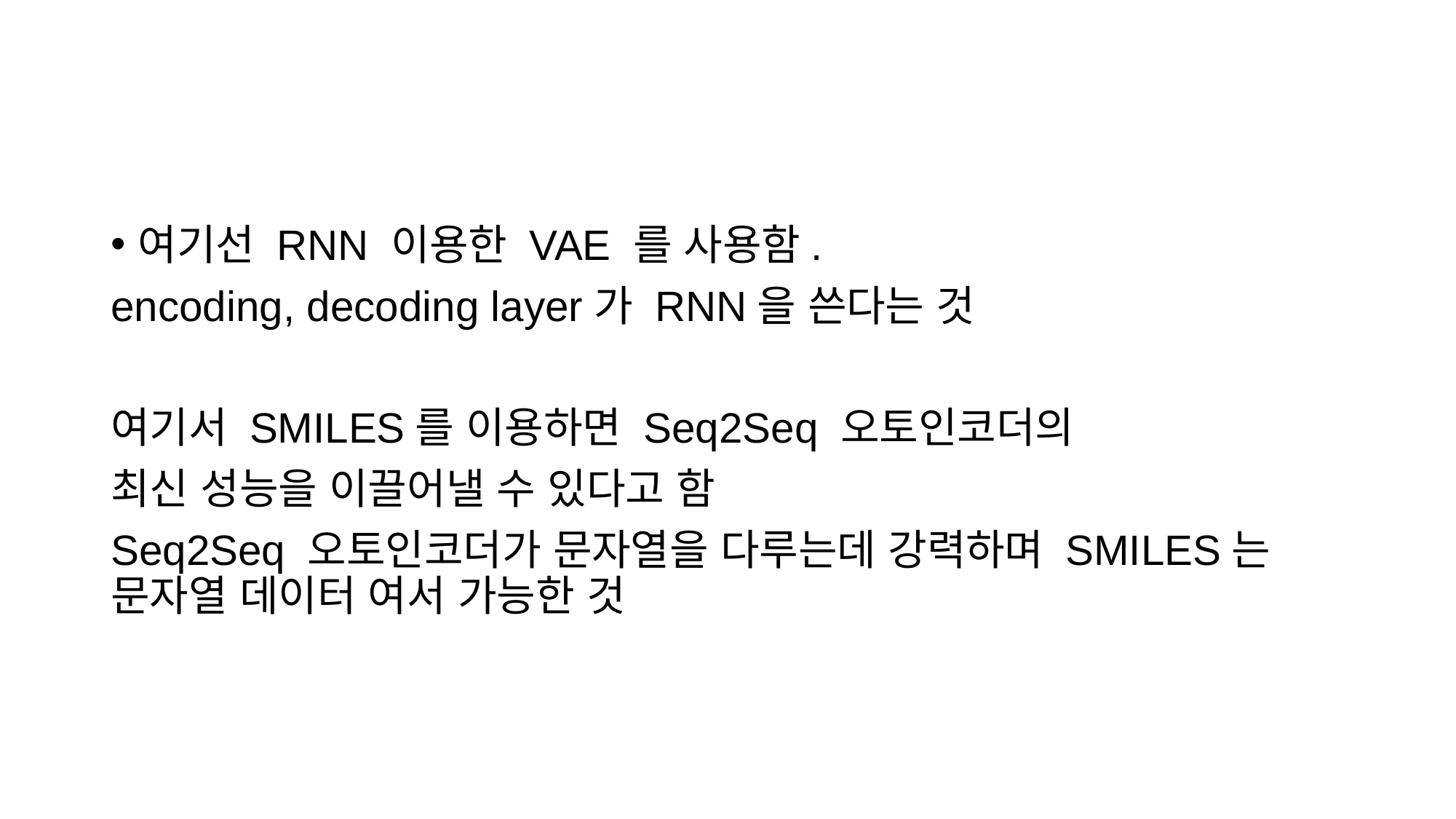

여기선 RNN 이용한 VAE 를 사용함.
encoding, decoding layer가 RNN을 쓴다는 것

여기서 SMILES를 이용하면 Seq2Seq 오토인코더의
최신 성능을 이끌어낼 수 있다고 함
Seq2Seq 오토인코더가 문자열을 다루는데 강력하며 SMILES는 문자열 데이터 여서 가능한 것